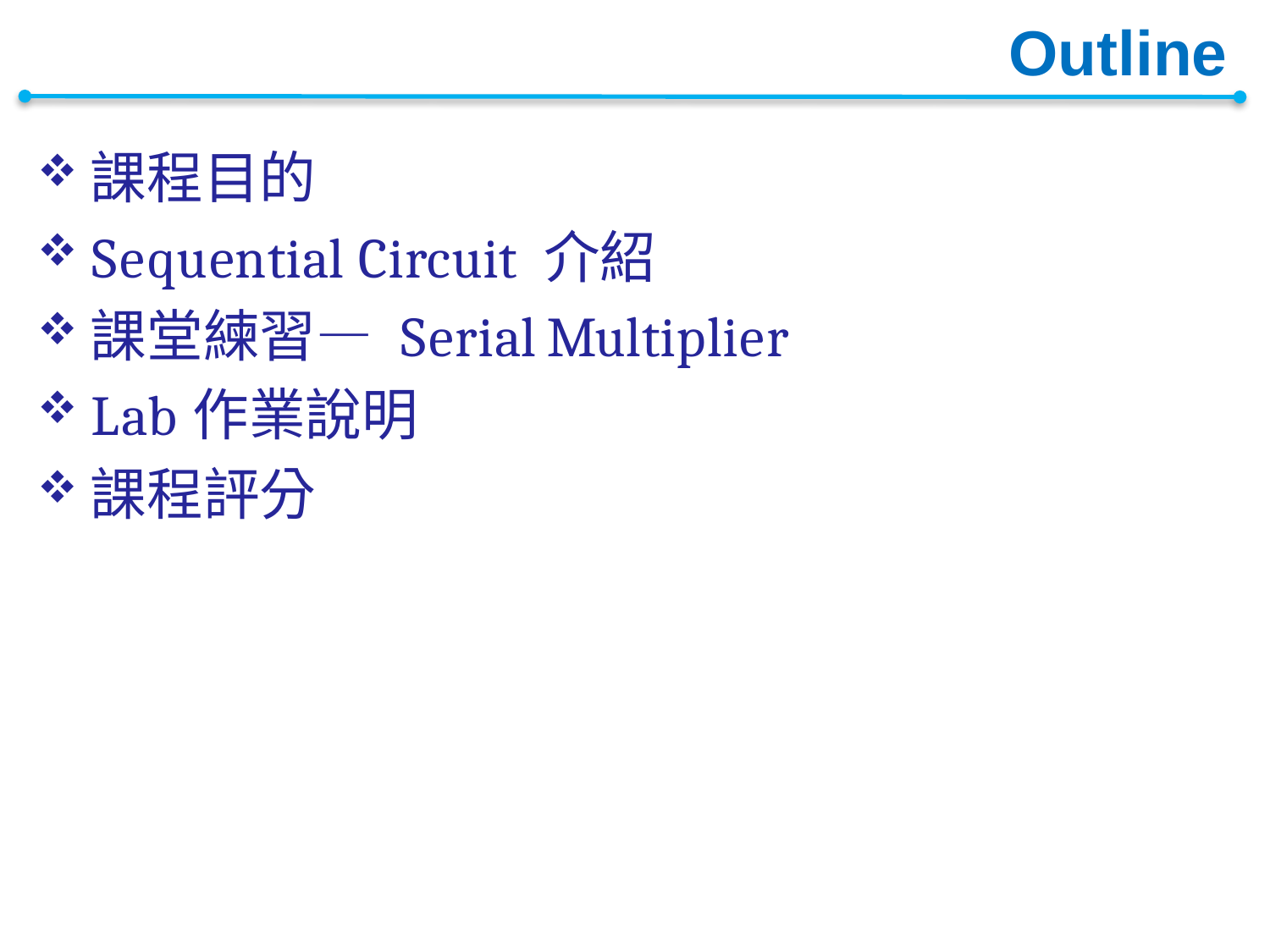

# Outline
課程目的
Sequential Circuit 介紹
課堂練習— Serial Multiplier
Lab作業說明
課程評分